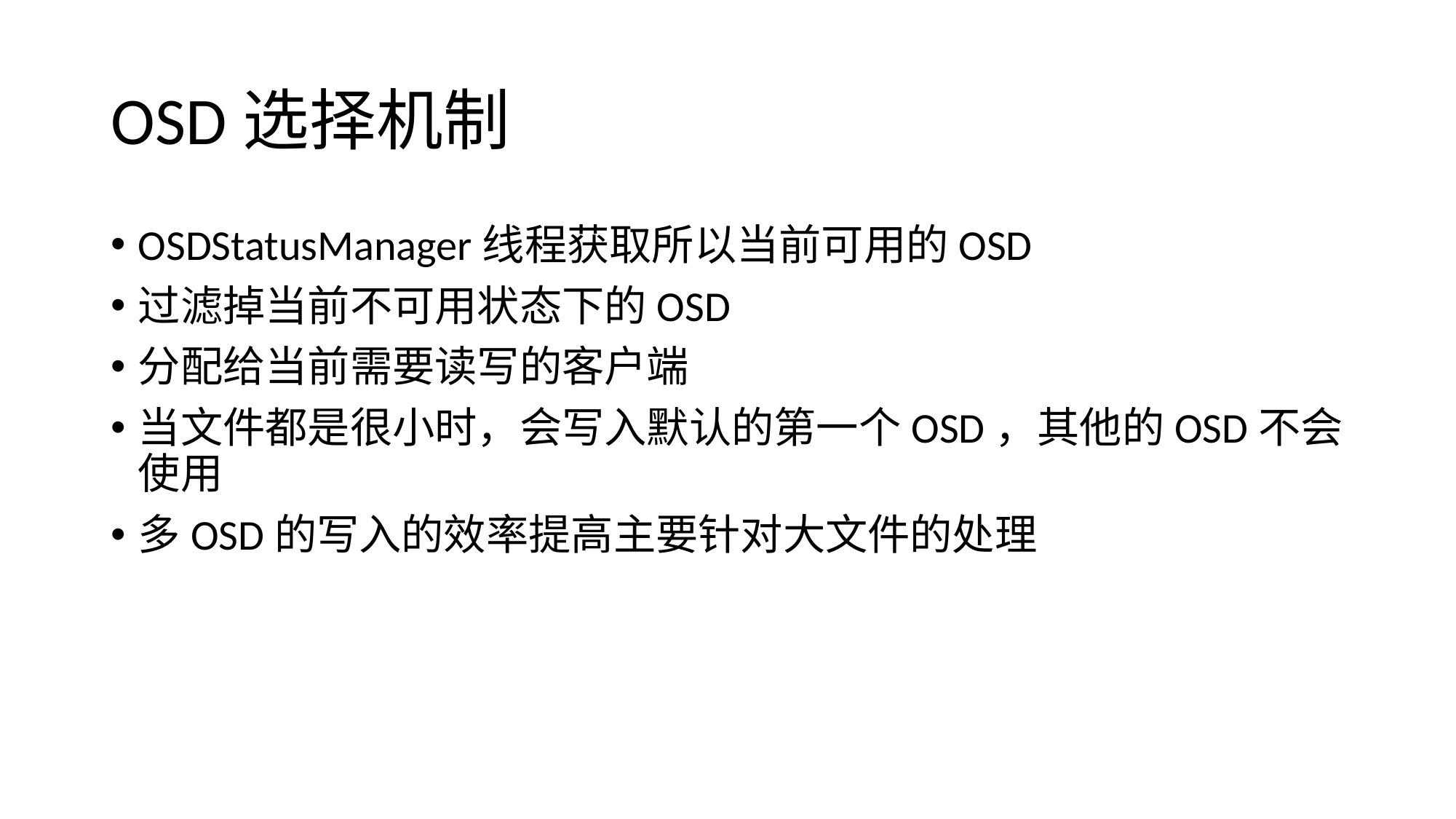

# OSD选择机制
OSDStatusManager线程获取所以当前可用的OSD
过滤掉当前不可用状态下的OSD
分配给当前需要读写的客户端
当文件都是很小时，会写入默认的第一个OSD，其他的OSD不会使用
多OSD的写入的效率提高主要针对大文件的处理